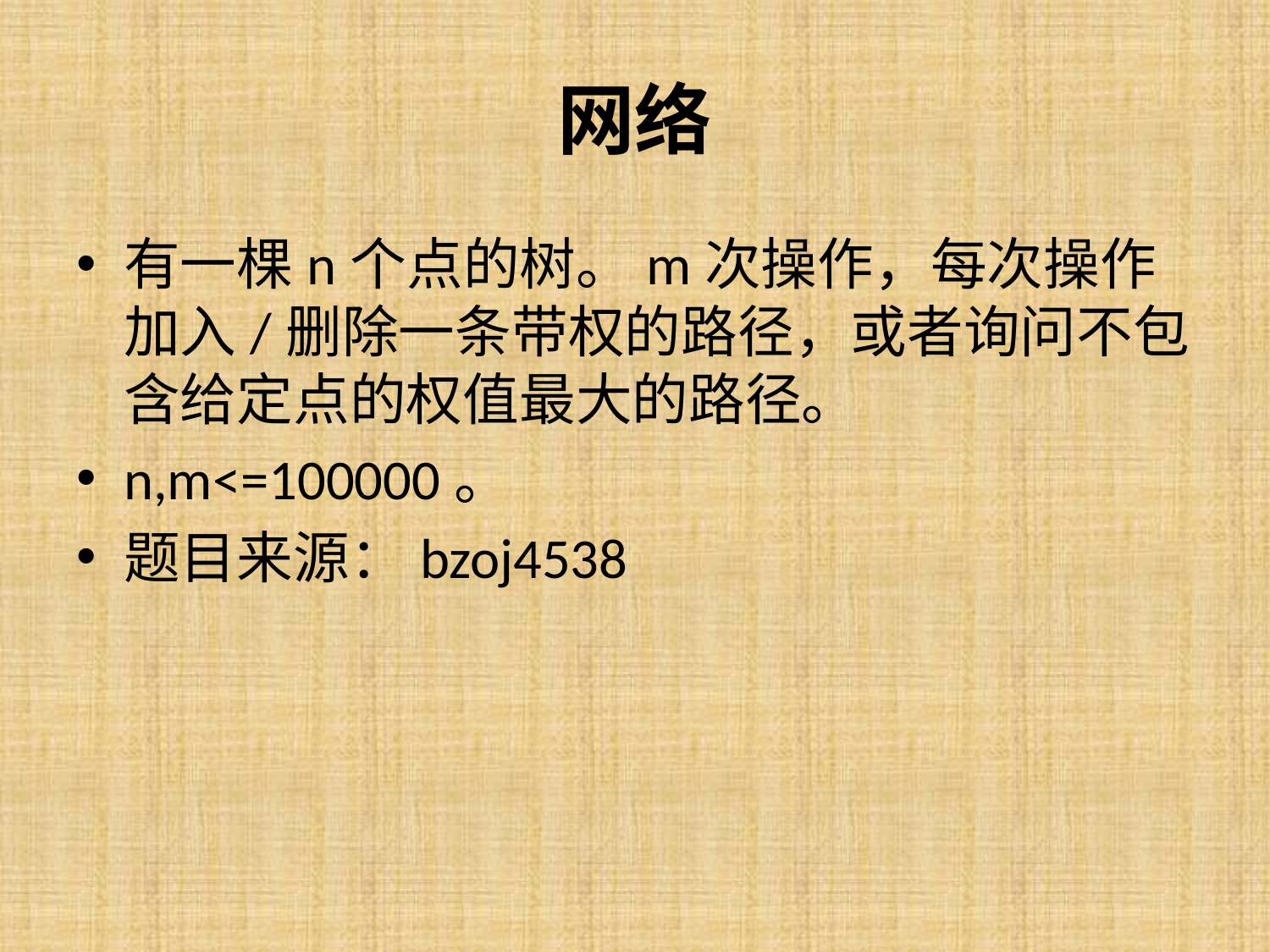

# 网络
有一棵n个点的树。m次操作，每次操作加入/删除一条带权的路径，或者询问不包含给定点的权值最大的路径。
n,m<=100000。
题目来源：bzoj4538